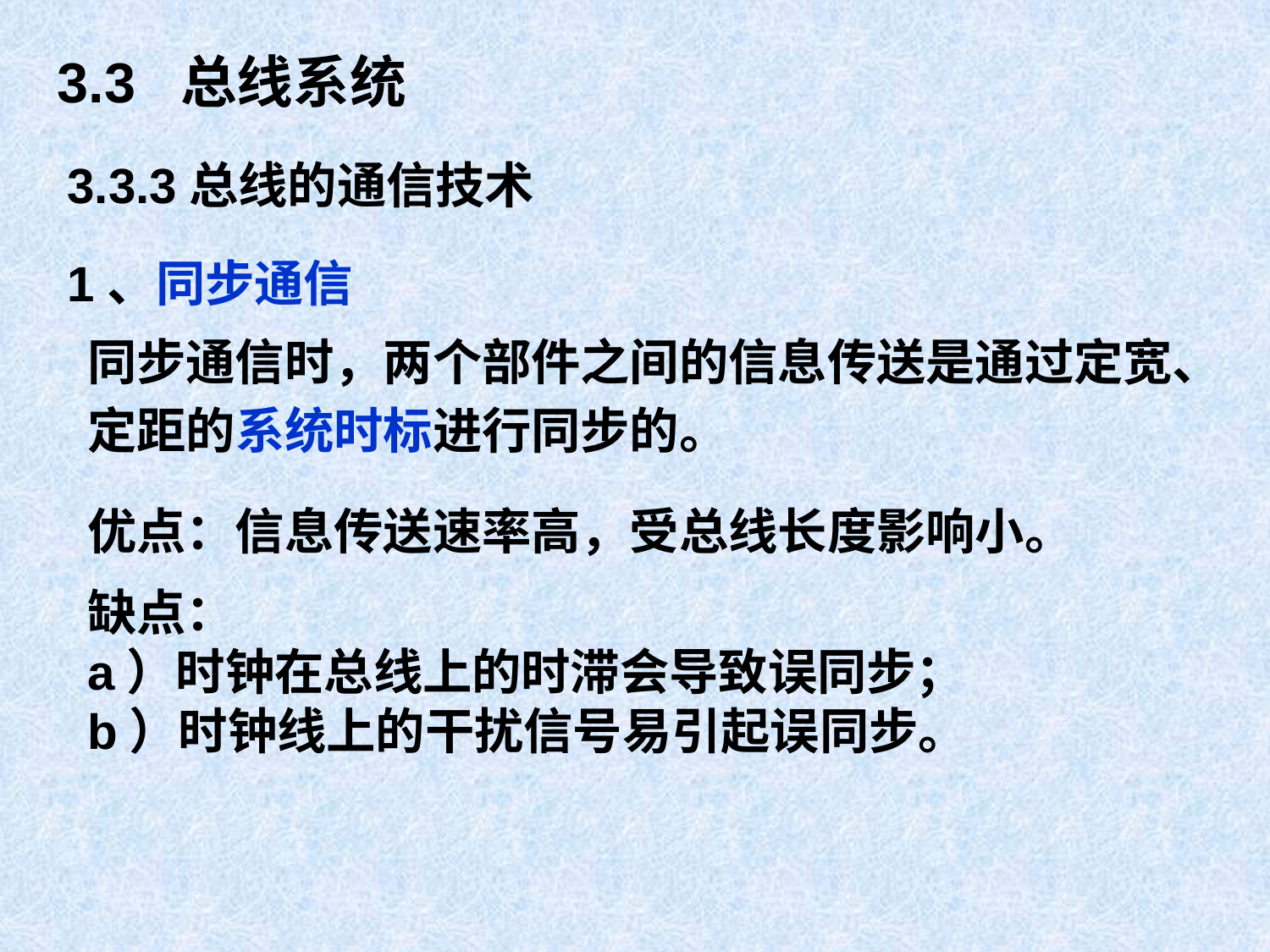

3.3  总线系统
3.3.3总线的通信技术

1、同步通信
同步通信时，两个部件之间的信息传送是通过定宽、定距的系统时标进行同步的。
优点：信息传送速率高，受总线长度影响小。
缺点：
a）时钟在总线上的时滞会导致误同步；
b）时钟线上的干扰信号易引起误同步。